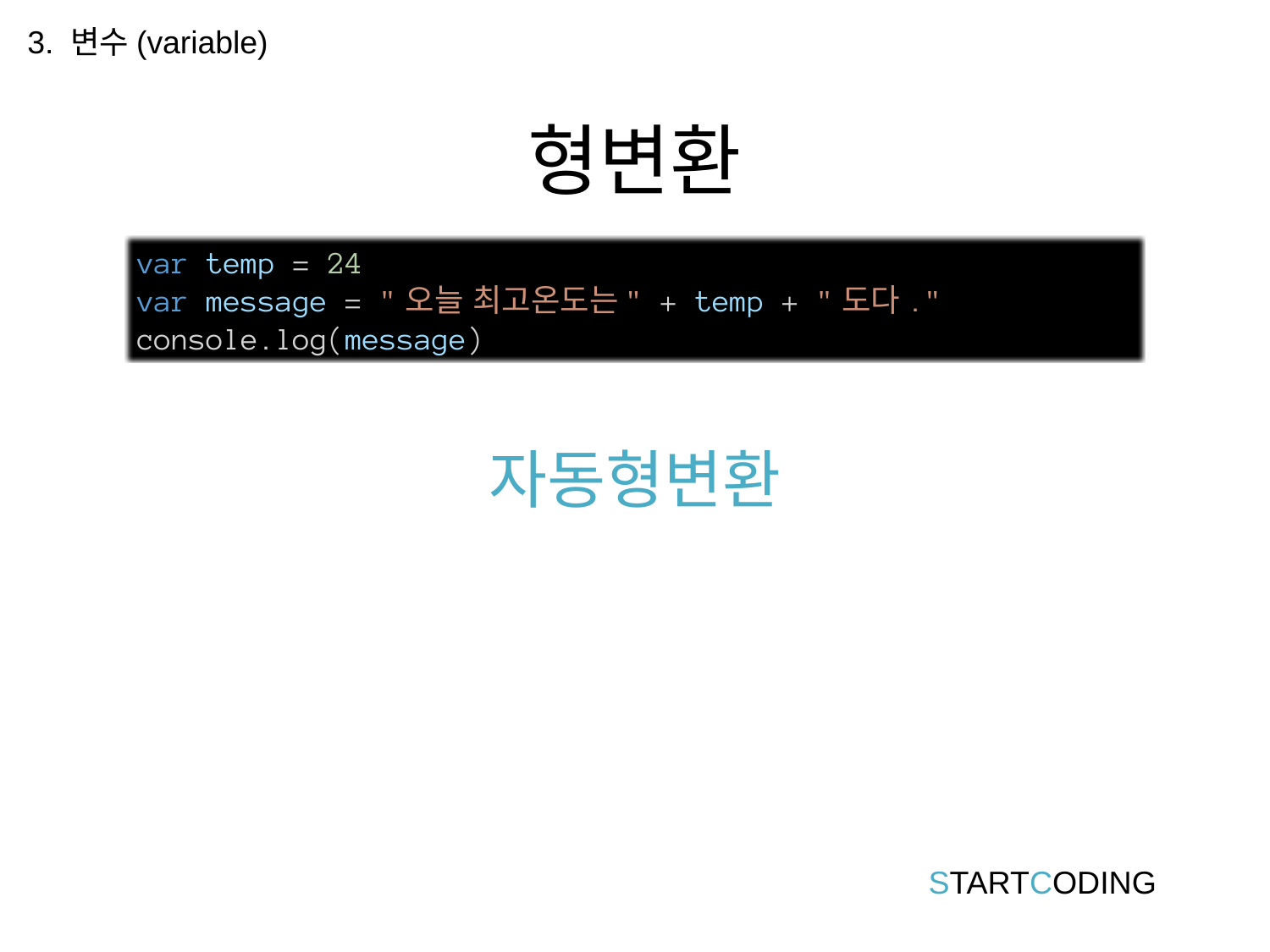

3. 변수(variable)
# 형변환
var temp = 24
var message = "오늘 최고온도는" + temp + "도다."
console.log(message)
자동형변환
STARTCODING